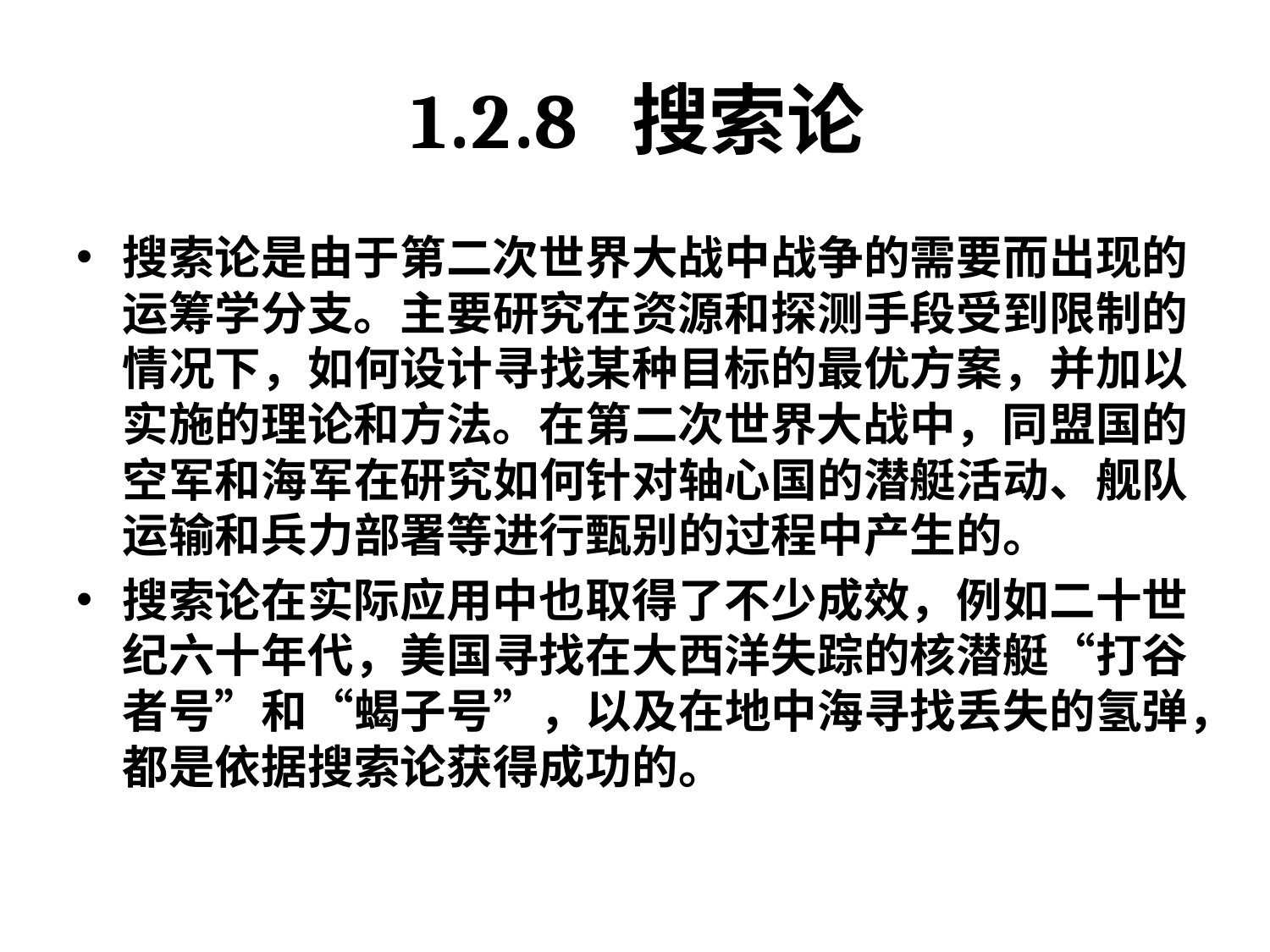

# 1.2.8  搜索论
搜索论是由于第二次世界大战中战争的需要而出现的运筹学分支。主要研究在资源和探测手段受到限制的情况下，如何设计寻找某种目标的最优方案，并加以实施的理论和方法。在第二次世界大战中，同盟国的空军和海军在研究如何针对轴心国的潜艇活动、舰队运输和兵力部署等进行甄别的过程中产生的。
搜索论在实际应用中也取得了不少成效，例如二十世纪六十年代，美国寻找在大西洋失踪的核潜艇“打谷者号”和“蝎子号”，以及在地中海寻找丢失的氢弹，都是依据搜索论获得成功的。